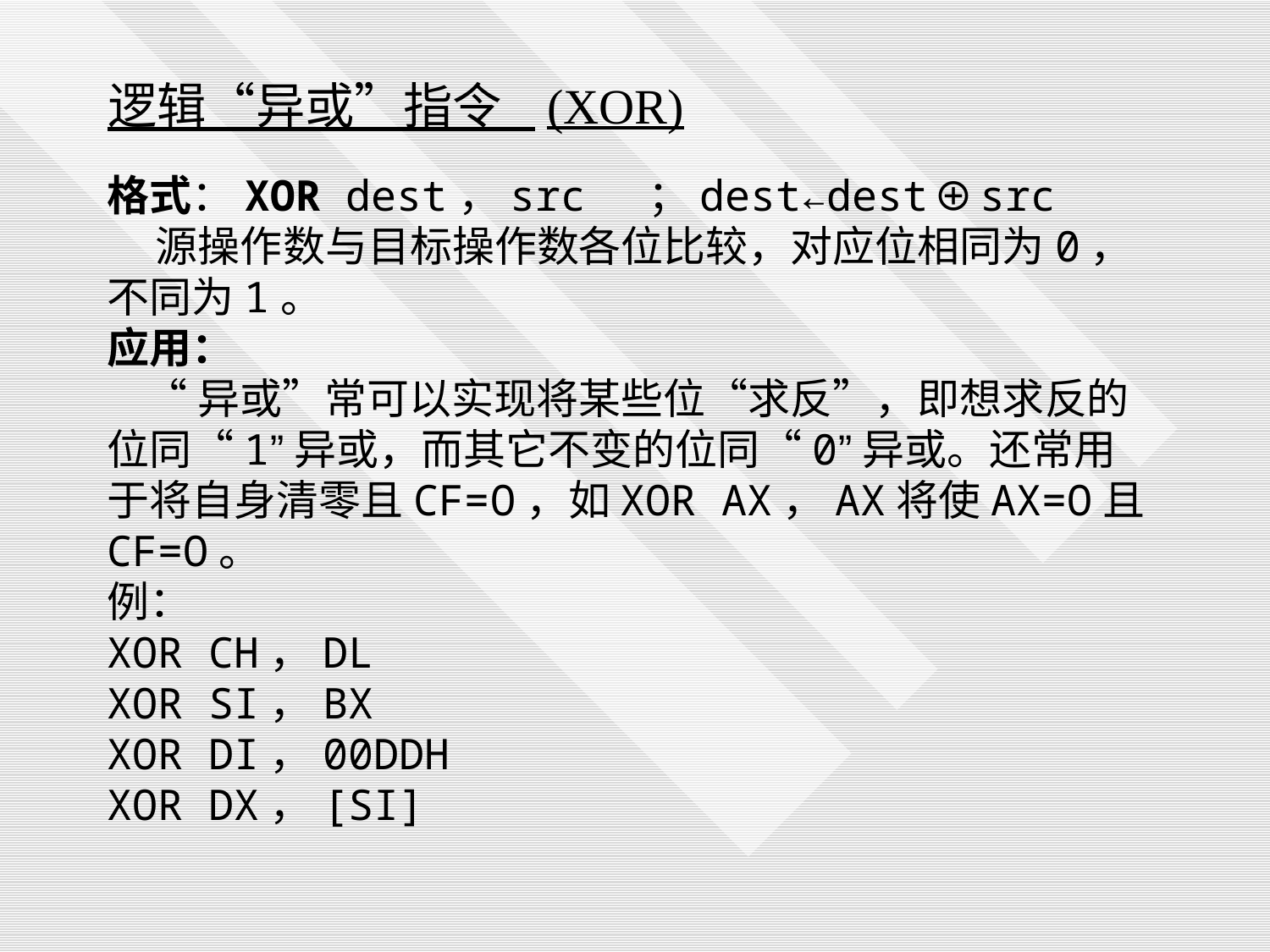

逻辑“异或”指令   (XOR)
格式：XOR dest，src  ；dest←dest⊕src
    源操作数与目标操作数各位比较，对应位相同为0，不同为1。
应用：
    “异或”常可以实现将某些位“求反”，即想求反的位同“1”异或，而其它不变的位同“0”异或。还常用于将自身清零且CF=O，如XOR AX，AX将使AX=O且CF=O。
例：
XOR CH，DL
XOR SI，BX
XOR DI，00DDH
XOR DX，[SI]